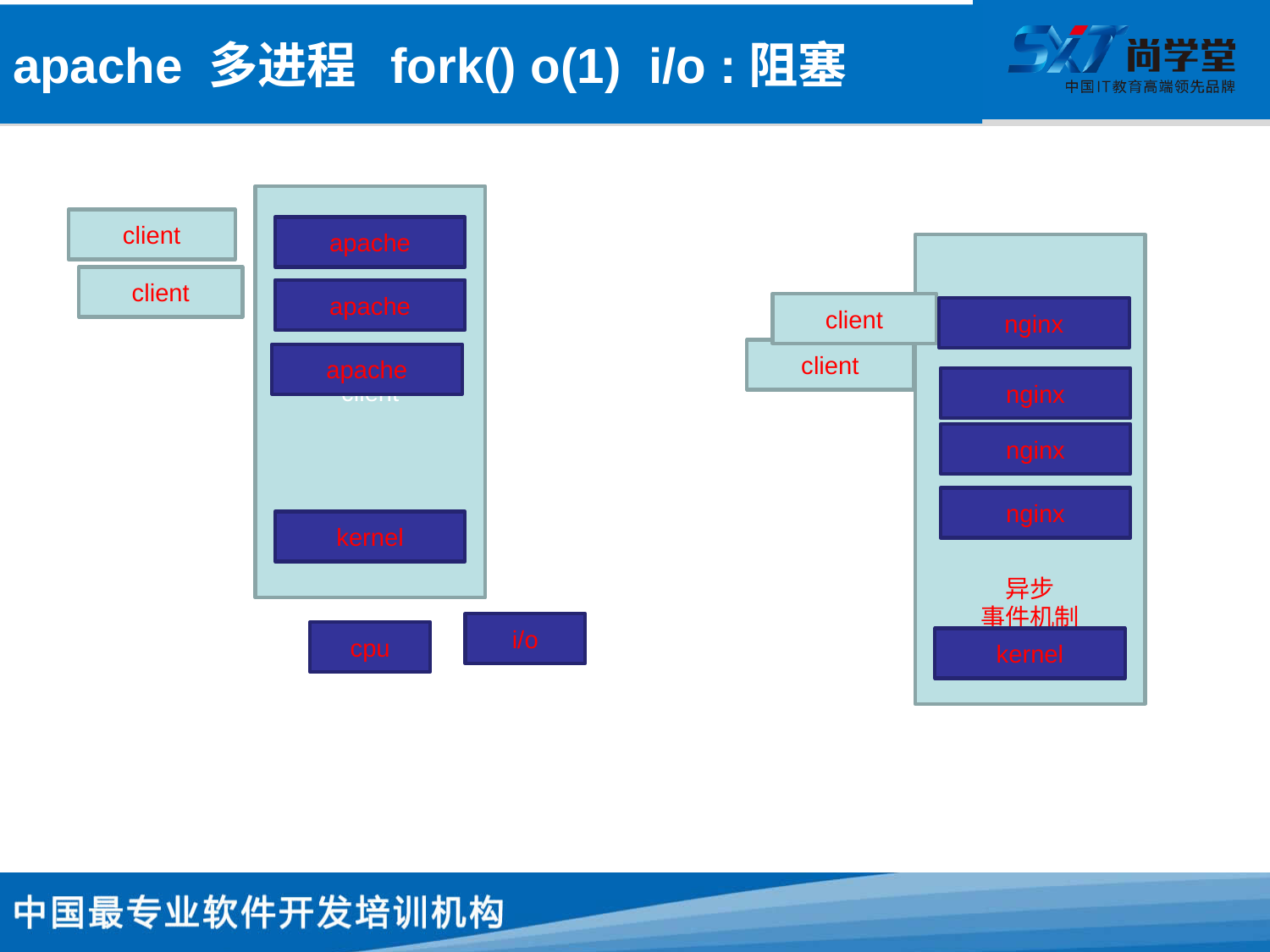

# apache 多进程  fork() o(1)  i/o :阻塞
client
client
apache

异步
事件机制
client
apache
client
nginx
client
apache
nginx
nginx
nginx
kernel
i/o
cpu
kernel